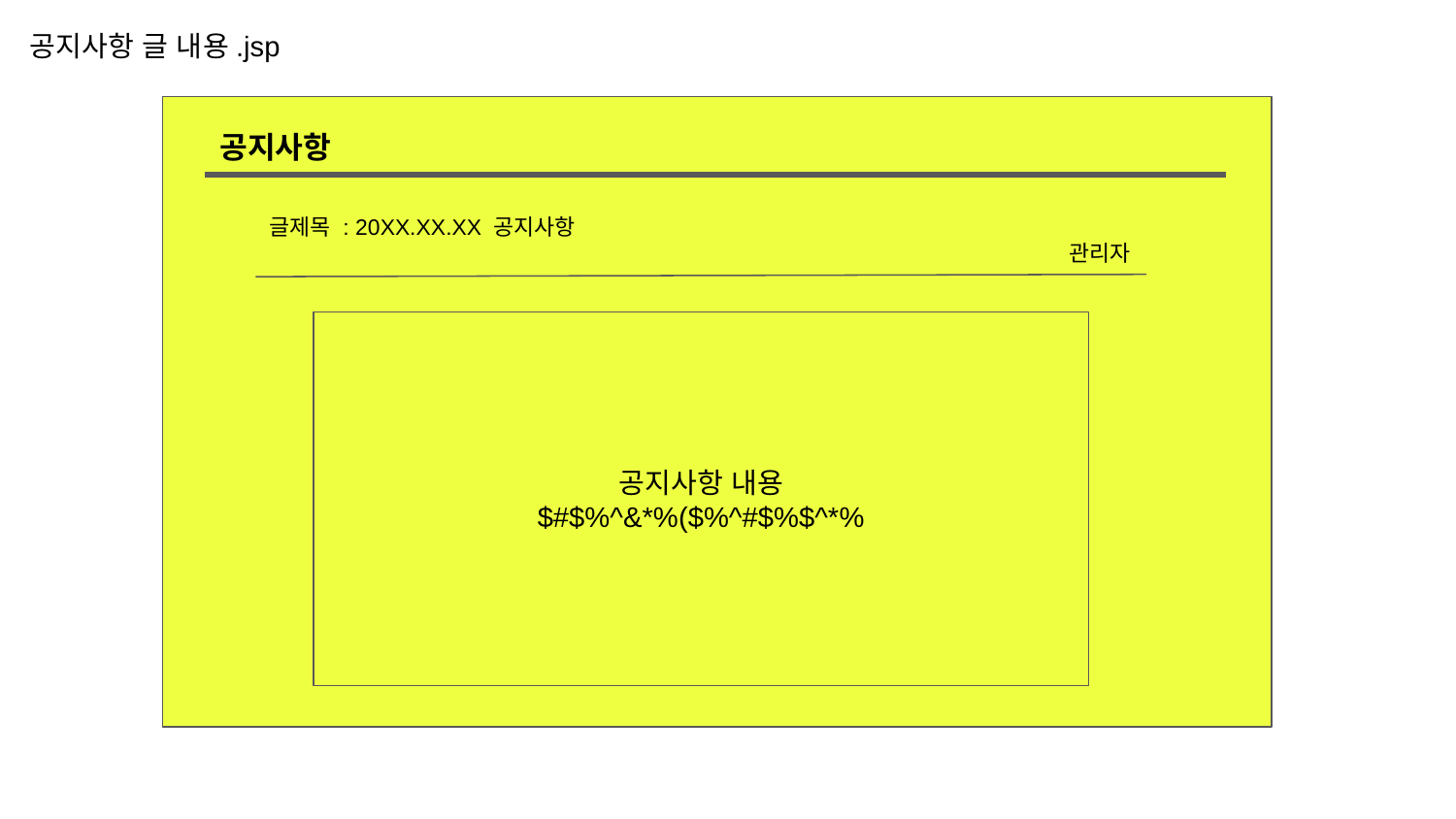

공지사항 글 내용.jsp

공지사항
글제목 : 20XX.XX.XX 공지사항
관리자
공지사항 내용
$#$%^&*%($%^#$%$^*%